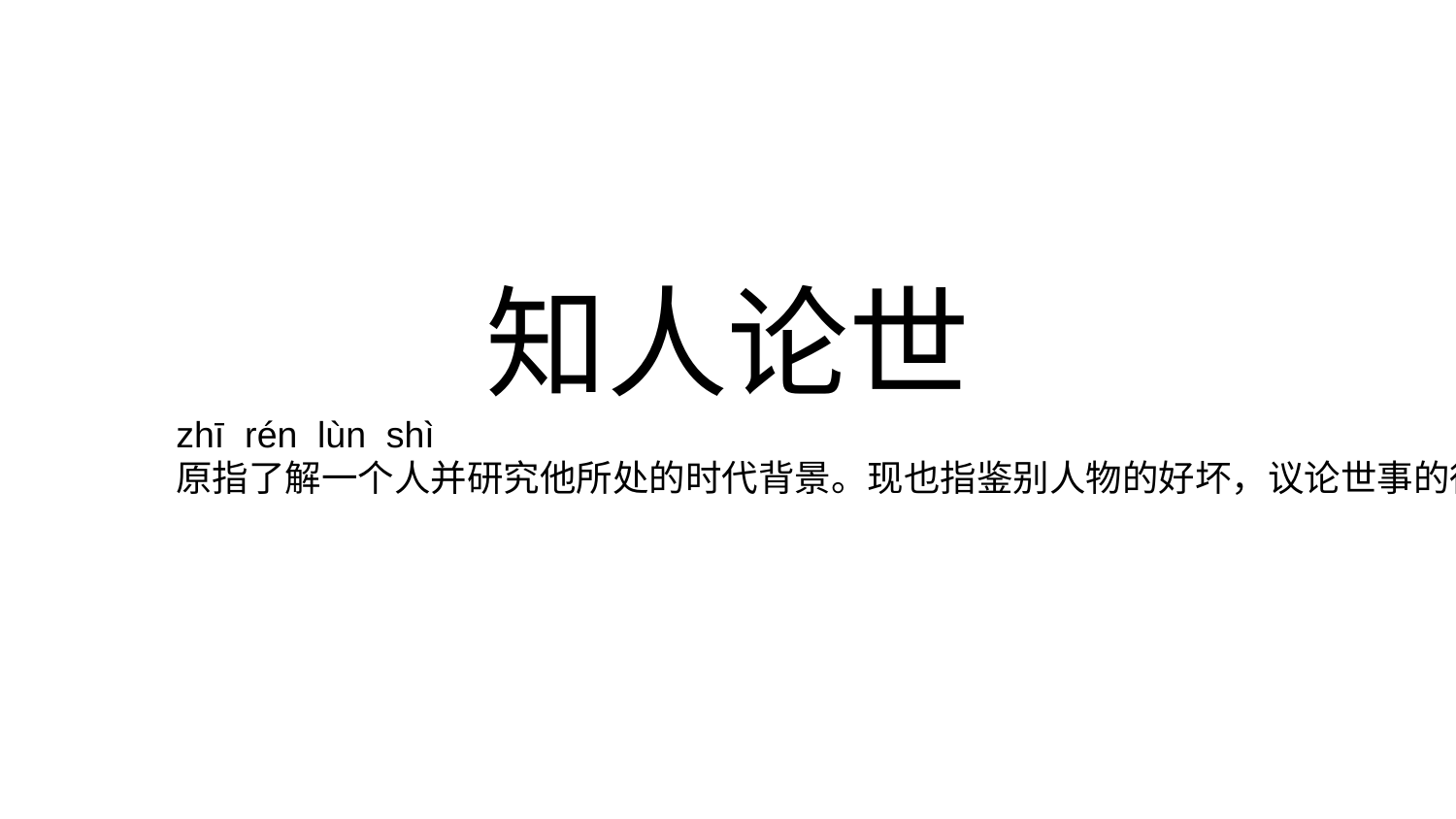

# 知人论世
zhī  rén  lùn  shì
原指了解一个人并研究他所处的时代背景。现也指鉴别人物的好坏，议论世事的得失。